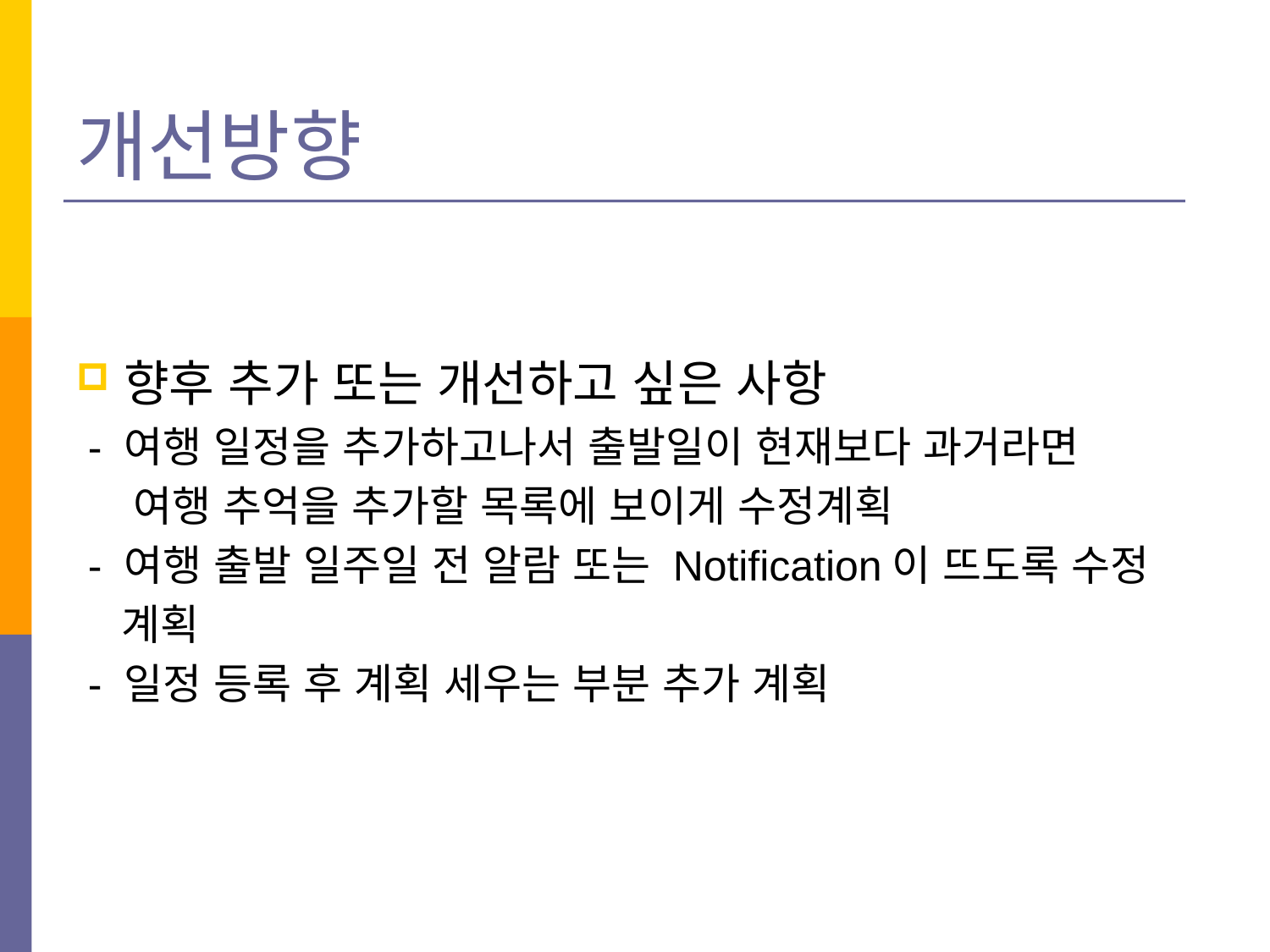

# 개선방향
향후 추가 또는 개선하고 싶은 사항
 - 여행 일정을 추가하고나서 출발일이 현재보다 과거라면
    여행 추억을 추가할 목록에 보이게 수정계획
 - 여행 출발 일주일 전 알람 또는 Notification이 뜨도록 수정
   계획
 - 일정 등록 후 계획 세우는 부분 추가 계획